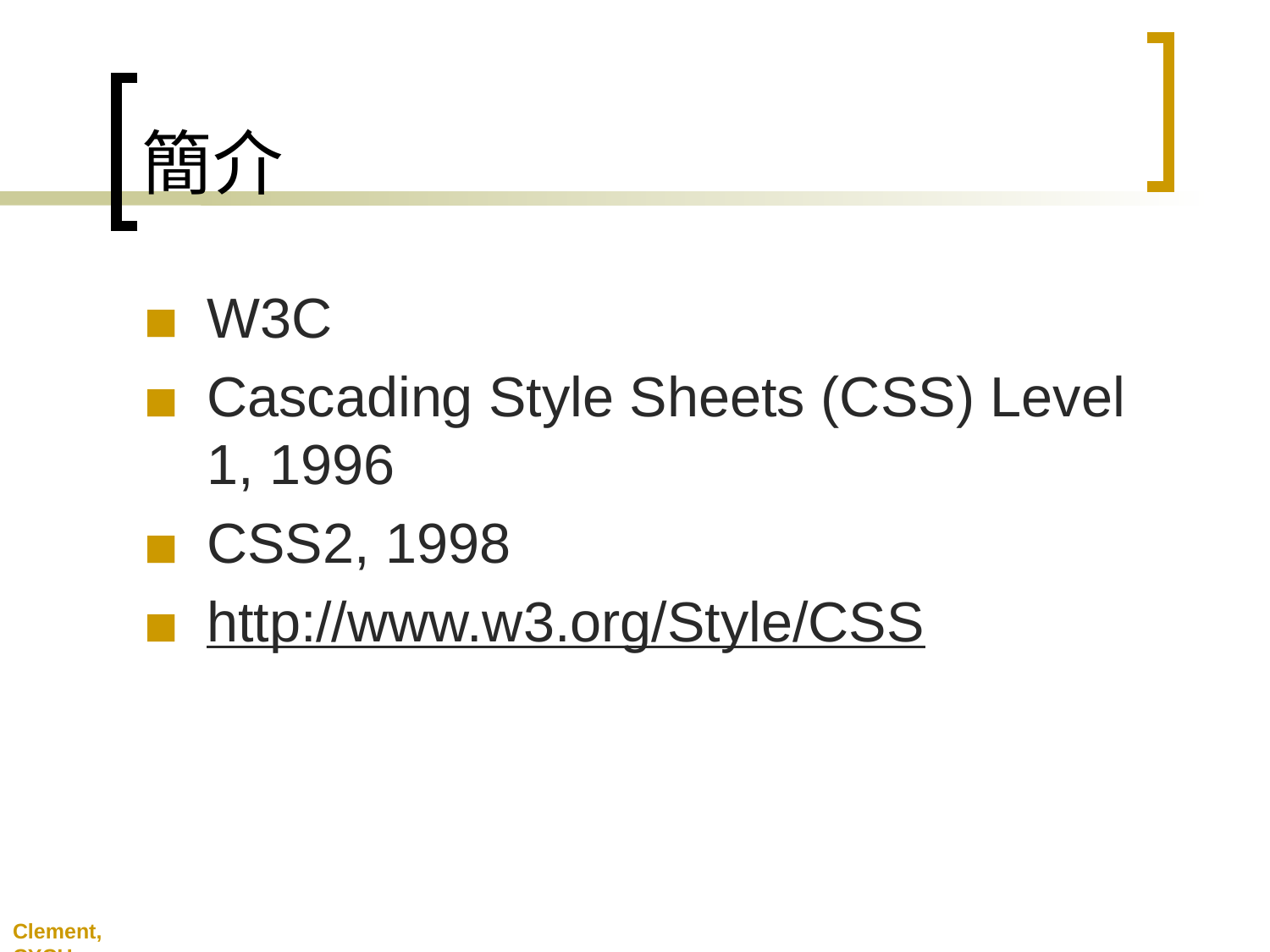

# 簡介
W3C
Cascading Style Sheets (CSS) Level 1, 1996
CSS2, 1998
http://www.w3.org/Style/CSS